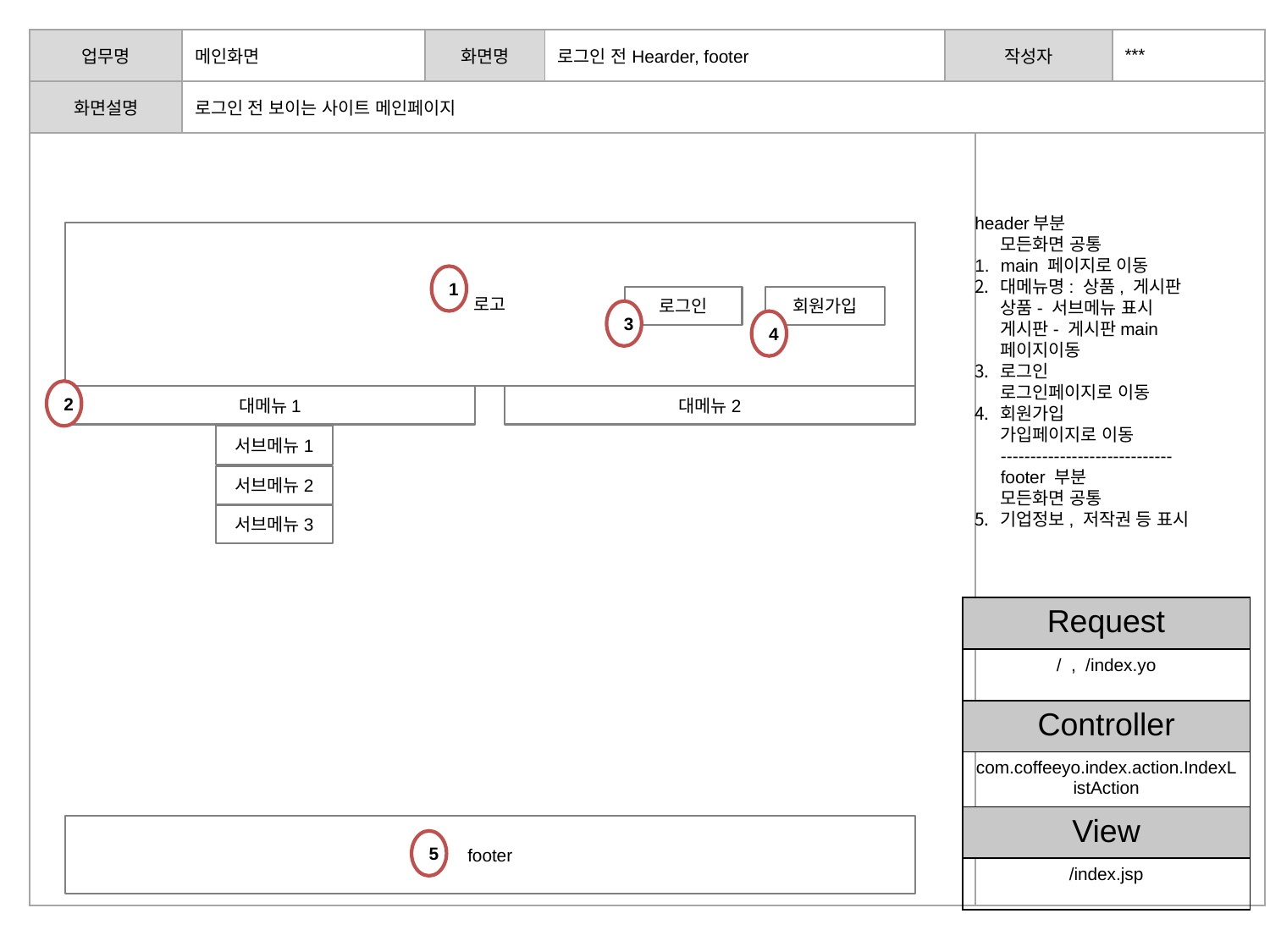

| 업무명 | 메인화면 | 화면명 | 로그인 전Hearder, footer | 작성자 |  | \*\*\* |
| --- | --- | --- | --- | --- | --- | --- |
| 화면설명 | 로그인 전 보이는 사이트 메인페이지 |  |  |  |  |  |
|  |  |  |  |  |  |  |
1
1
1
1

1
1
header부분
모든화면 공통
main 페이지로 이동
대메뉴명: 상품, 게시판
상품- 서브메뉴 표시
게시판- 게시판main 페이지이동
로그인
로그인페이지로 이동
회원가입
가입페이지로 이동
-----------------------------
footer 부분
모든화면 공통
기업정보, 저작권 등 표시

로고
1
로그인
회원가입
3
4
6
2
대메뉴1
대메뉴2
7
서브메뉴1
서브메뉴2
서브메뉴3
| Request |
| --- |
| / , /index.yo |
| Controller |
| com.coffeeyo.index.action.IndexListAction |
| View |
| /index.jsp |
footer
5